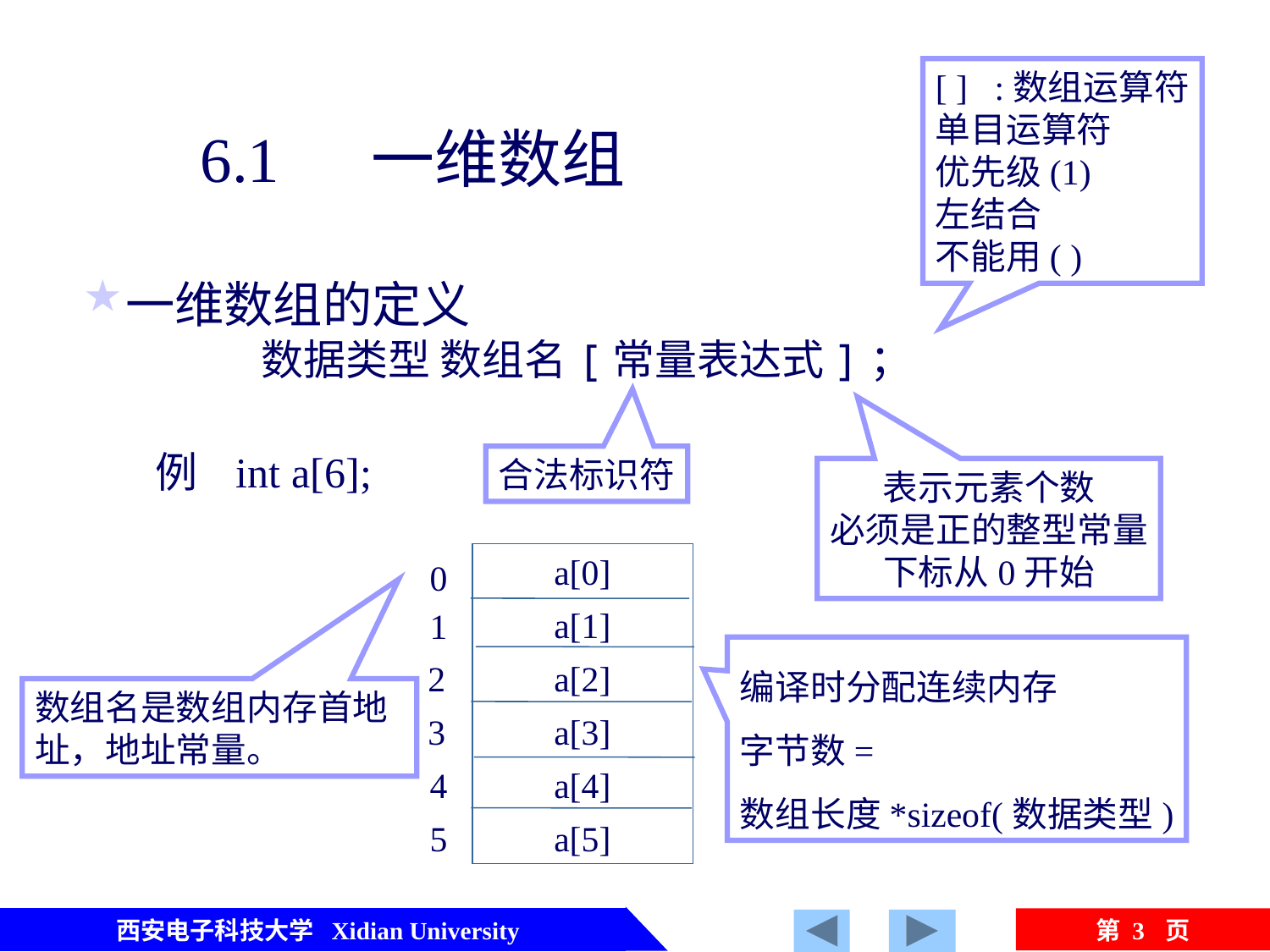

[ ]   :数组运算符
单目运算符
优先级(1)
左结合
不能用( )
6.1  一维数组
一维数组的定义
        数据类型 数组名[常量表达式]；
例   int a[6];
合法标识符
表示元素个数
必须是正的整型常量
下标从0开始

a[0]
0
a[1]
1

2
a[2]

3
a[3]
4

a[4]

5
a[5]

编译时分配连续内存
字节数=
数组长度*sizeof(数据类型)
数组名是数组内存首地址，地址常量。